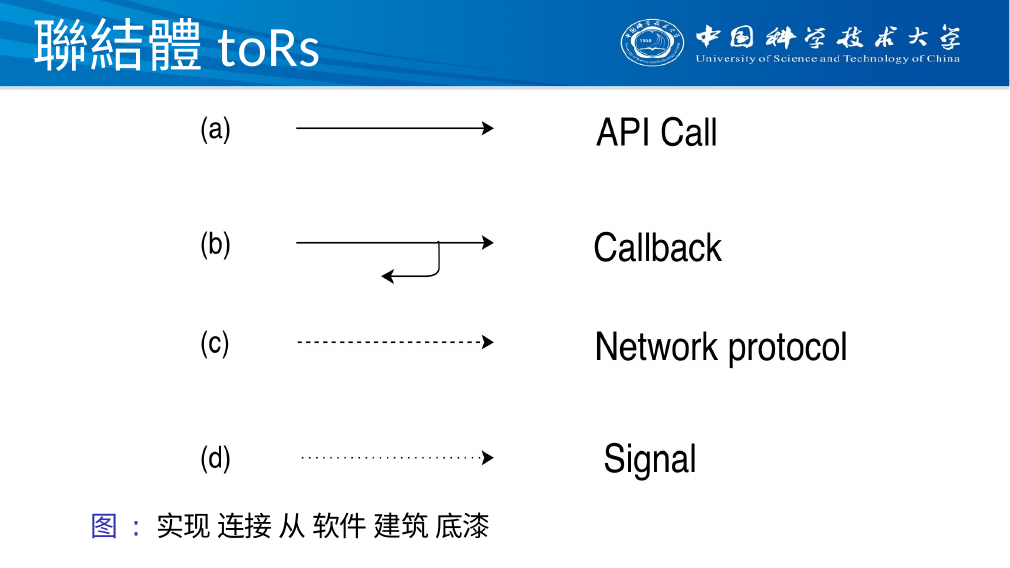

# 聯結體toRs

图 : 实现 连接 从 软件 建筑 底漆